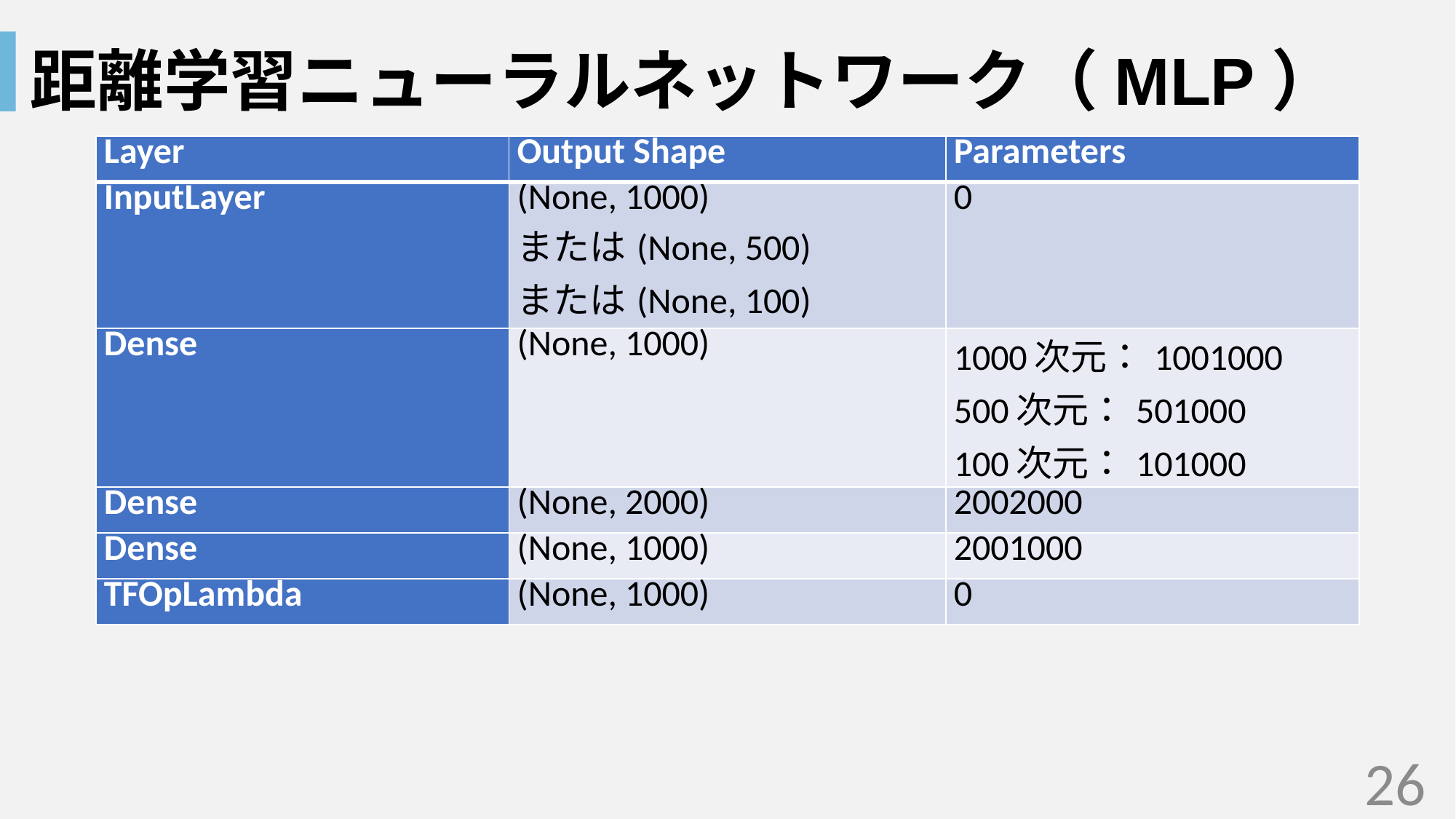

# 距離学習ニューラルネットワーク（MLP）
| Layer | Output Shape | Parameters |
| --- | --- | --- |
| InputLayer | (None, 1000) または(None, 500) または(None, 100) | 0 |
| Dense | (None, 1000) | 1000次元：1001000 500次元：501000 100次元：101000 |
| Dense | (None, 2000) | 2002000 |
| Dense | (None, 1000) | 2001000 |
| TFOpLambda | (None, 1000) | 0 |
26